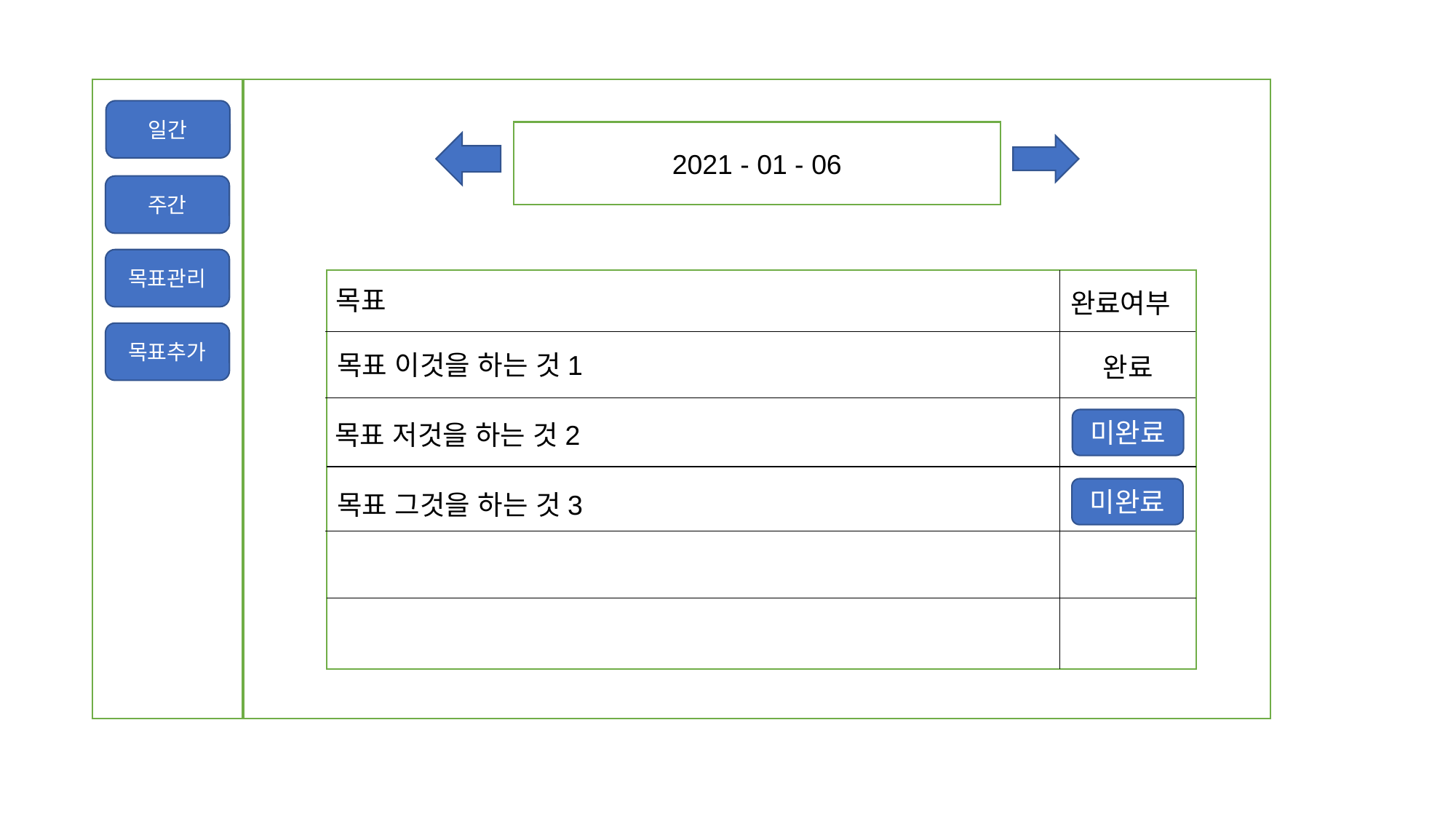

일간
2021 - 01 - 06

주간
목표관리

목표
완료여부
목표추가
목표 이것을 하는 것1
완료
미완료
목표 저것을 하는 것2
미완료
목표 그것을 하는 것3